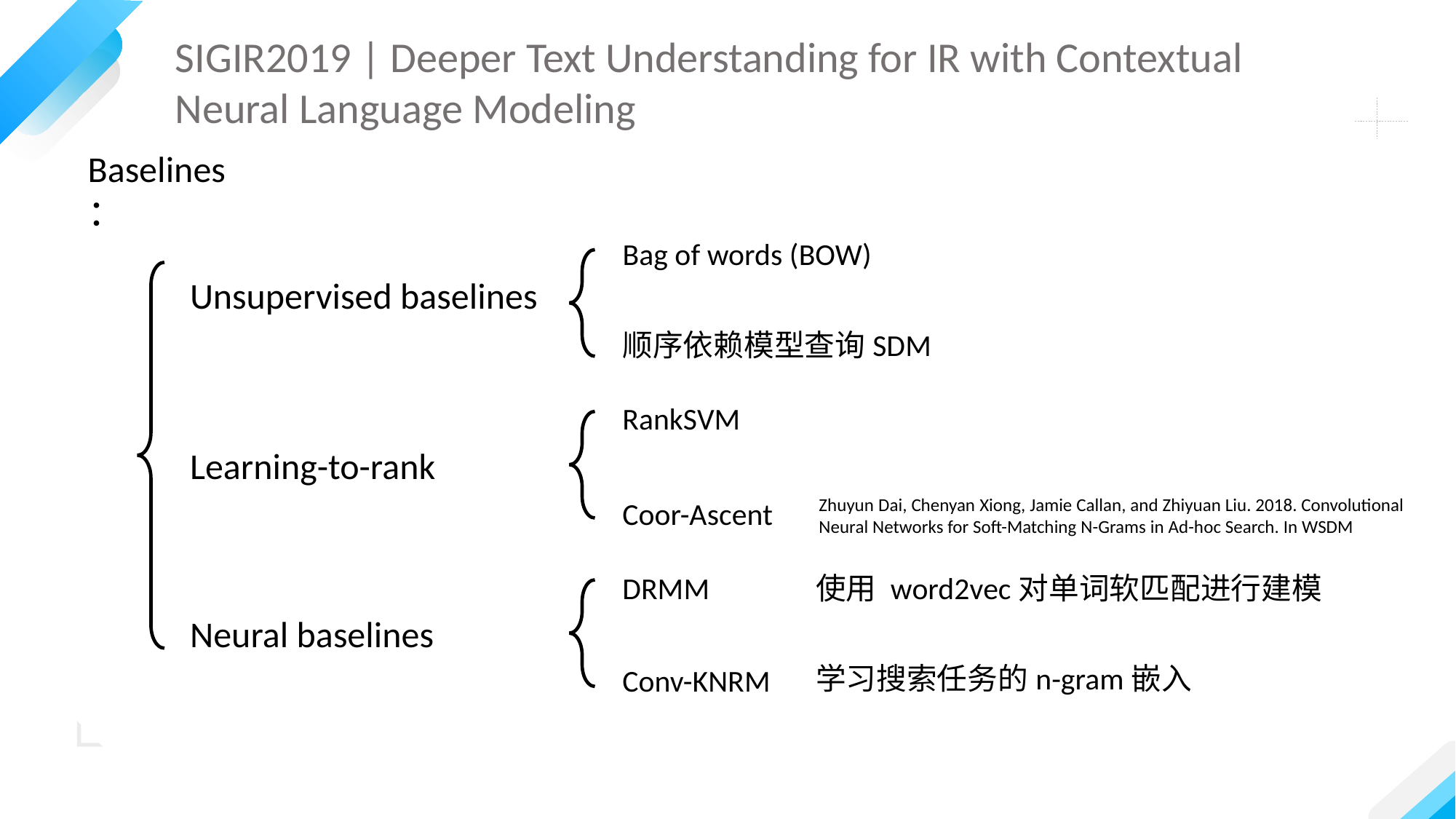

SIGIR2019 | Deeper Text Understanding for IR with Contextual Neural Language Modeling

Baselines：
Bag of words (BOW)

Unsupervised baselines
顺序依赖模型查询SDM
RankSVM

Learning-to-rank
Zhuyun Dai, Chenyan Xiong, Jamie Callan, and Zhiyuan Liu. 2018. Convolutional
Neural Networks for Soft-Matching N-Grams in Ad-hoc Search. In WSDM
Coor-Ascent
DRMM
使用 word2vec对单词软匹配进行建模

Neural baselines
学习搜索任务的n-gram嵌入
Conv-KNRM